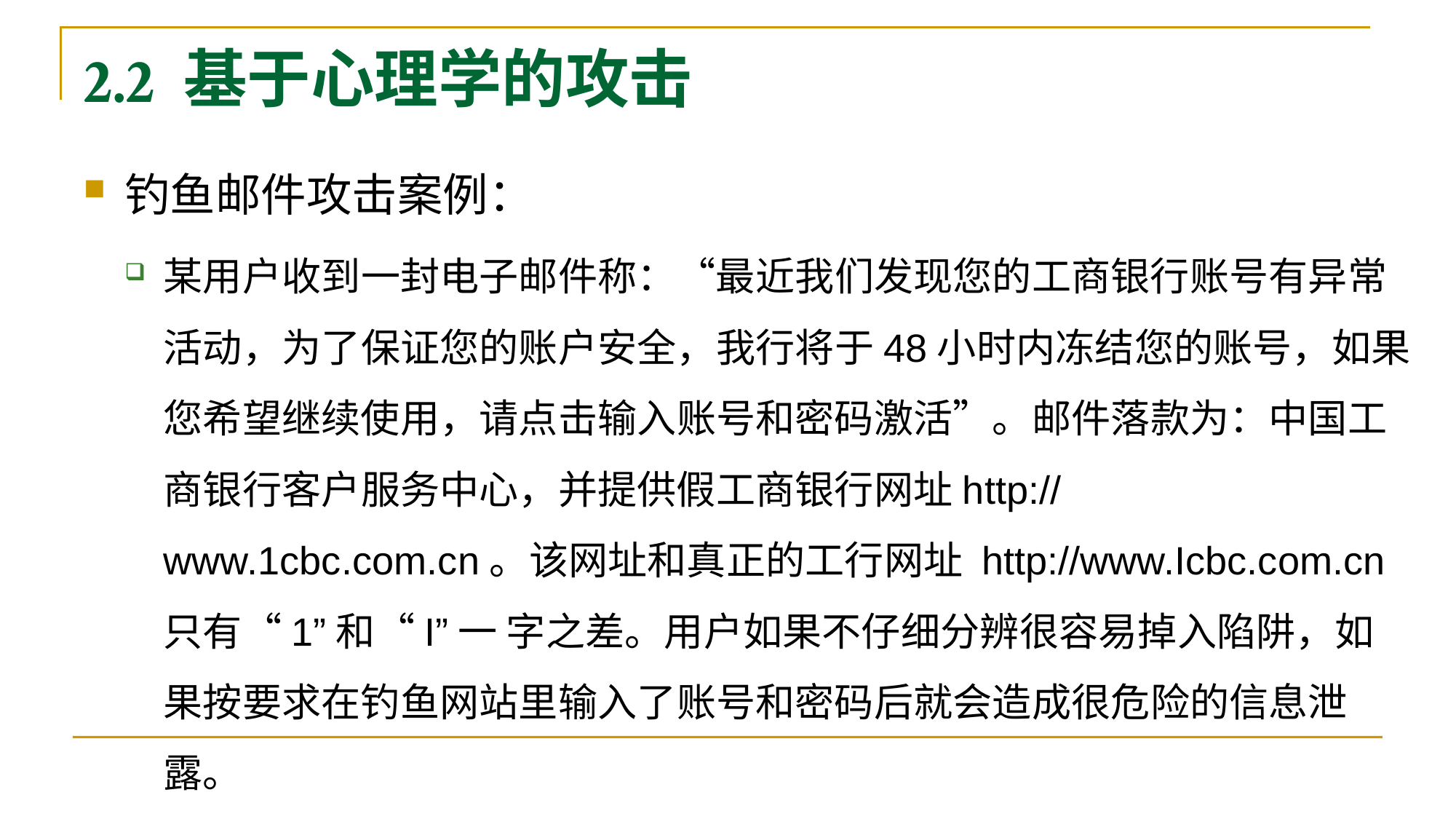

# 2.2 基于心理学的攻击
钓鱼邮件攻击案例：
某用户收到一封电子邮件称：“最近我们发现您的工商银行账号有异常活动，为了保证您的账户安全，我行将于48小时内冻结您的账号，如果您希望继续使用，请点击输入账号和密码激活”。邮件落款为：中国工商银行客户服务中心，并提供假工商银行网址http://www.1cbc.com.cn。该网址和真正的工行网址 http://www.Icbc.com.cn 只有“1”和“I”一 字之差。用户如果不仔细分辨很容易掉入陷阱，如果按要求在钓鱼网站里输入了账号和密码后就会造成很危险的信息泄露。